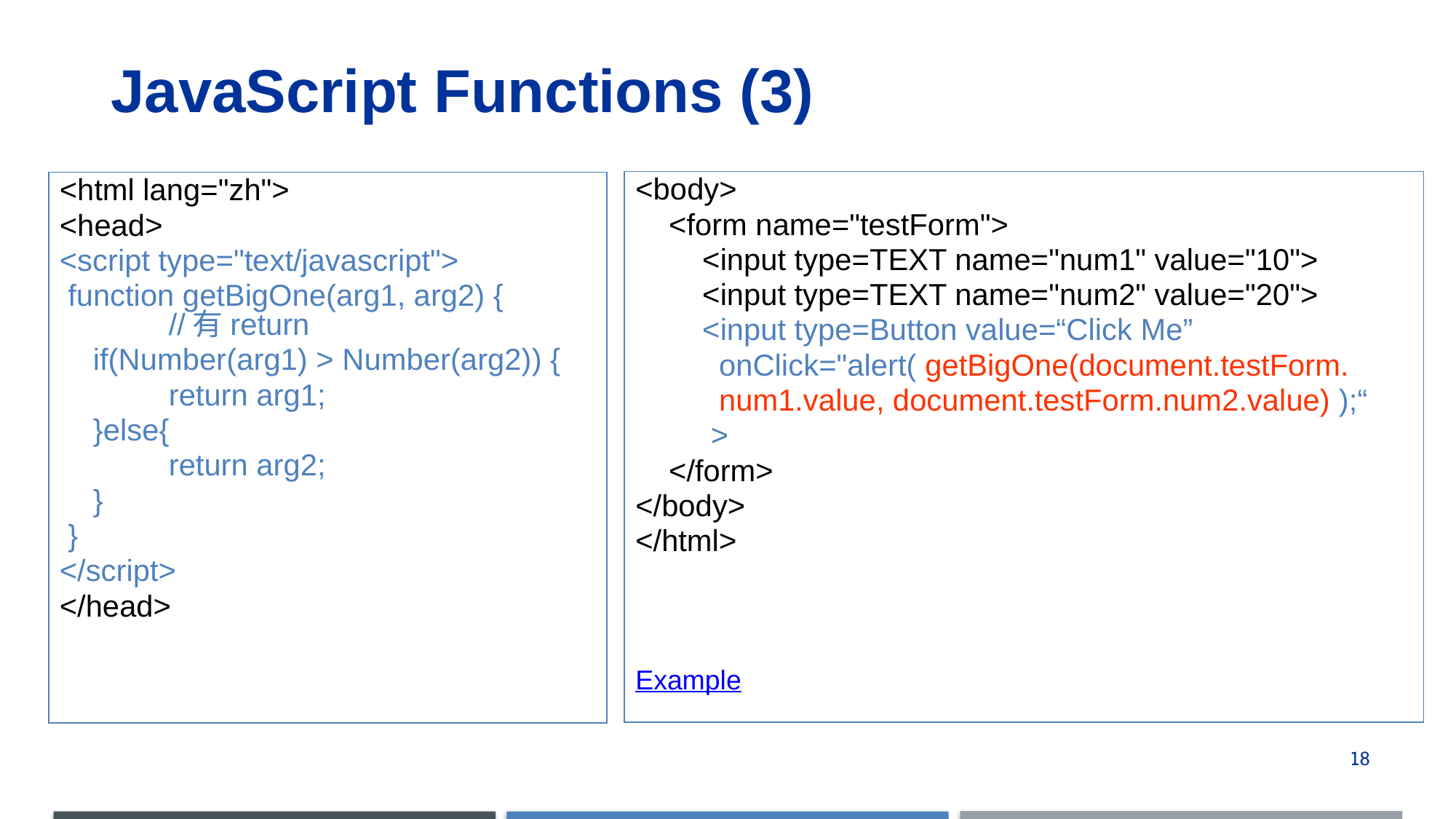

# JavaScript Functions (3)
<body>
    <form name="testForm">
        <input type=TEXT name="num1" value="10">
        <input type=TEXT name="num2" value="20">
        <input type=Button value=“Click Me”
          onClick="alert( getBigOne(document.testForm.
          num1.value, document.testForm.num2.value) );“
         >
    </form>
</body>
</html>

Example

<html lang="zh">
<head>
<script type="text/javascript">
 function getBigOne(arg1, arg2) {	//有return
    if(Number(arg1) > Number(arg2)) {
    	return arg1;
    }else{
    	return arg2;
    }
 }
</script>
</head>
18